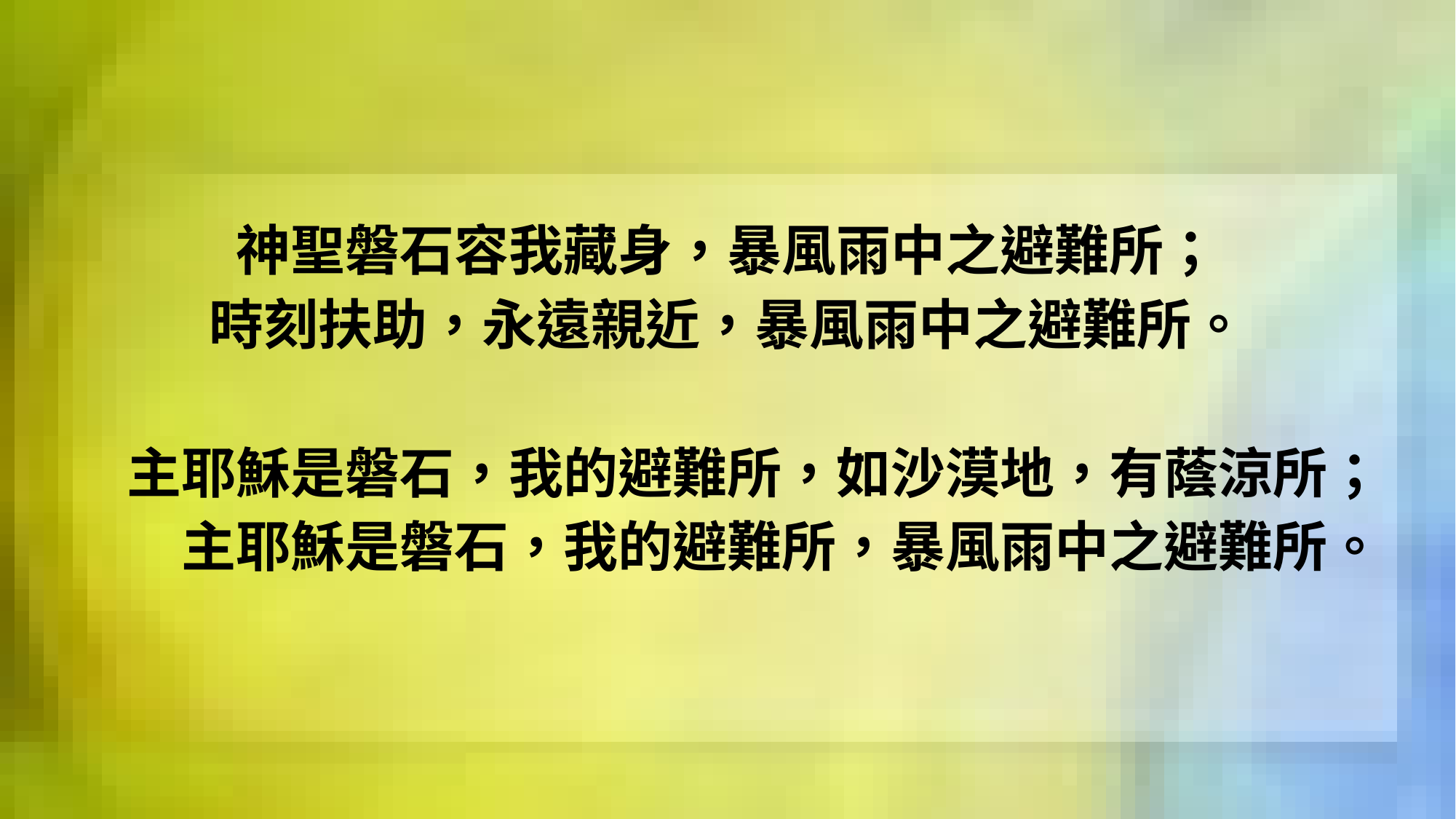

#
神聖磐石容我藏身，暴風雨中之避難所；
時刻扶助，永遠親近，暴風雨中之避難所。

主耶穌是磐石，我的避難所，如沙漠地，有蔭涼所；
　主耶穌是磐石，我的避難所，暴風雨中之避難所。